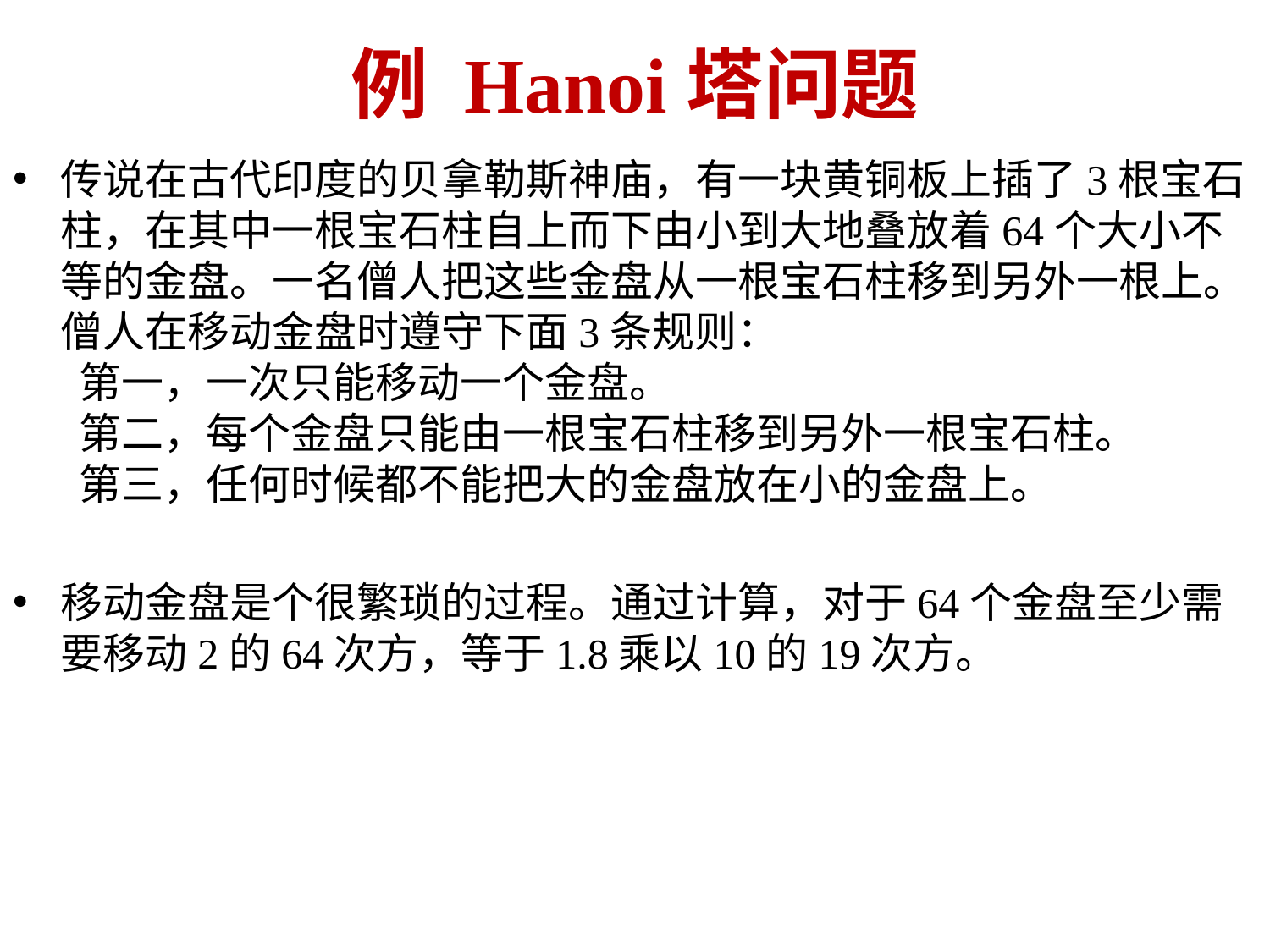

# 例 Hanoi塔问题
传说在古代印度的贝拿勒斯神庙，有一块黄铜板上插了3根宝石柱，在其中一根宝石柱自上而下由小到大地叠放着64个大小不等的金盘。一名僧人把这些金盘从一根宝石柱移到另外一根上。僧人在移动金盘时遵守下面3条规则： 
  第一，一次只能移动一个金盘。 
  第二，每个金盘只能由一根宝石柱移到另外一根宝石柱。 
  第三，任何时候都不能把大的金盘放在小的金盘上。

移动金盘是个很繁琐的过程。通过计算，对于64个金盘至少需要移动2的64次方，等于1.8乘以10的19次方。